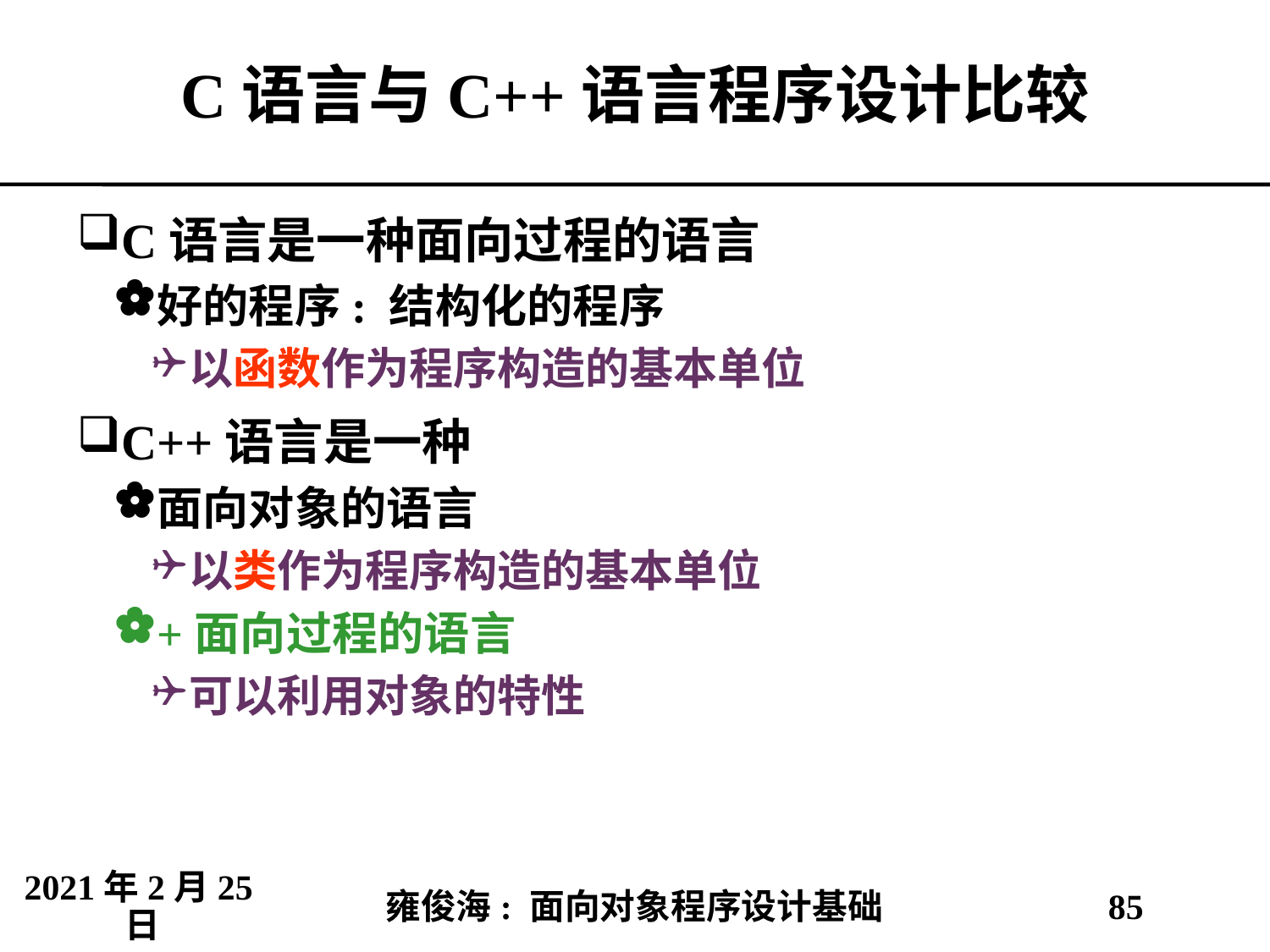

# C语言与C++语言程序设计比较

C语言是一种面向过程的语言
好的程序: 结构化的程序
以函数作为程序构造的基本单位
C++语言是一种
面向对象的语言
以类作为程序构造的基本单位
+面向过程的语言
可以利用对象的特性
2021年2月25日
雍俊海: 面向对象程序设计基础
85